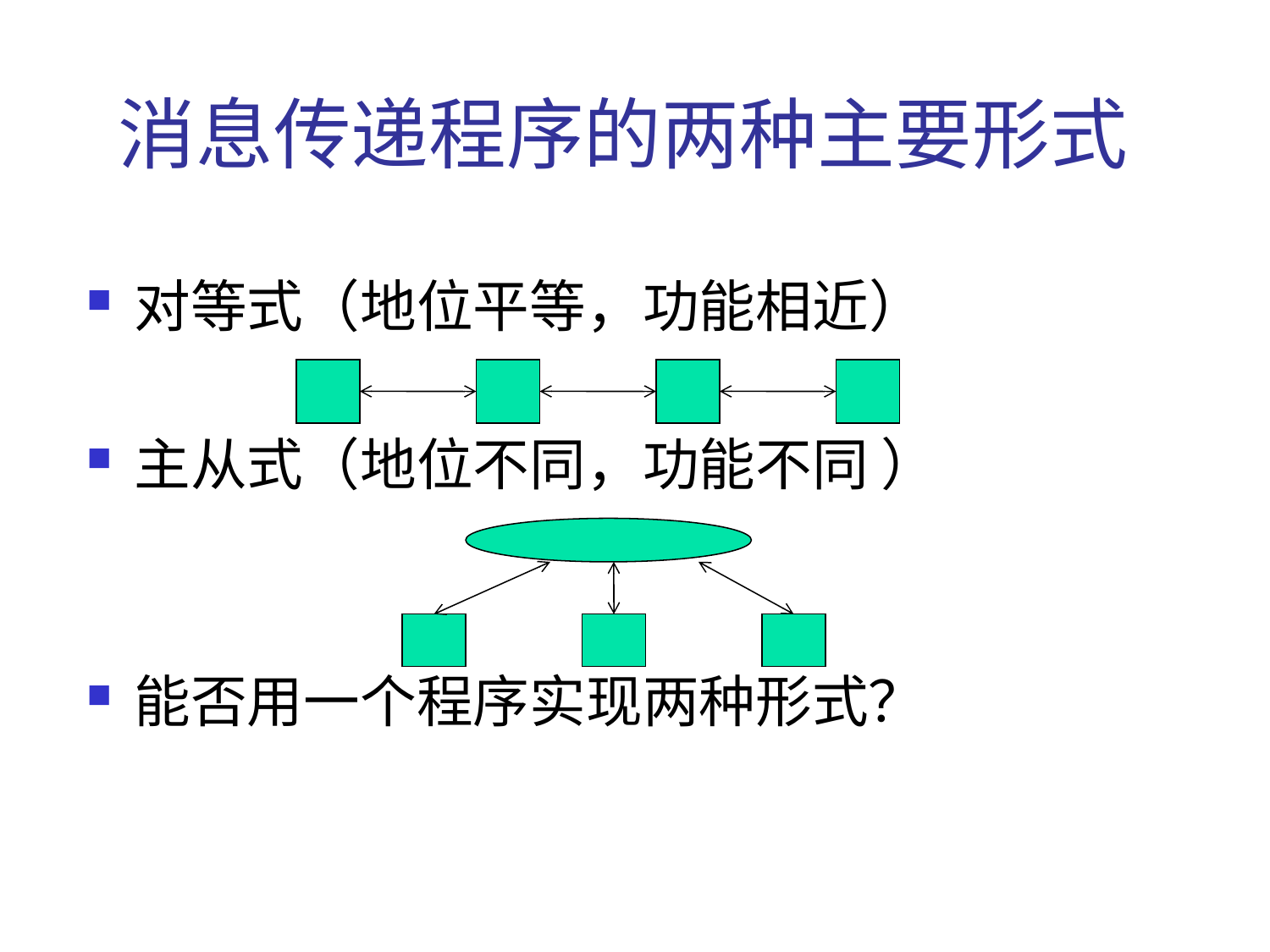

消息传递程序的两种主要形式
对等式（地位平等，功能相近）

主从式（地位不同，功能不同 ）

能否用一个程序实现两种形式？